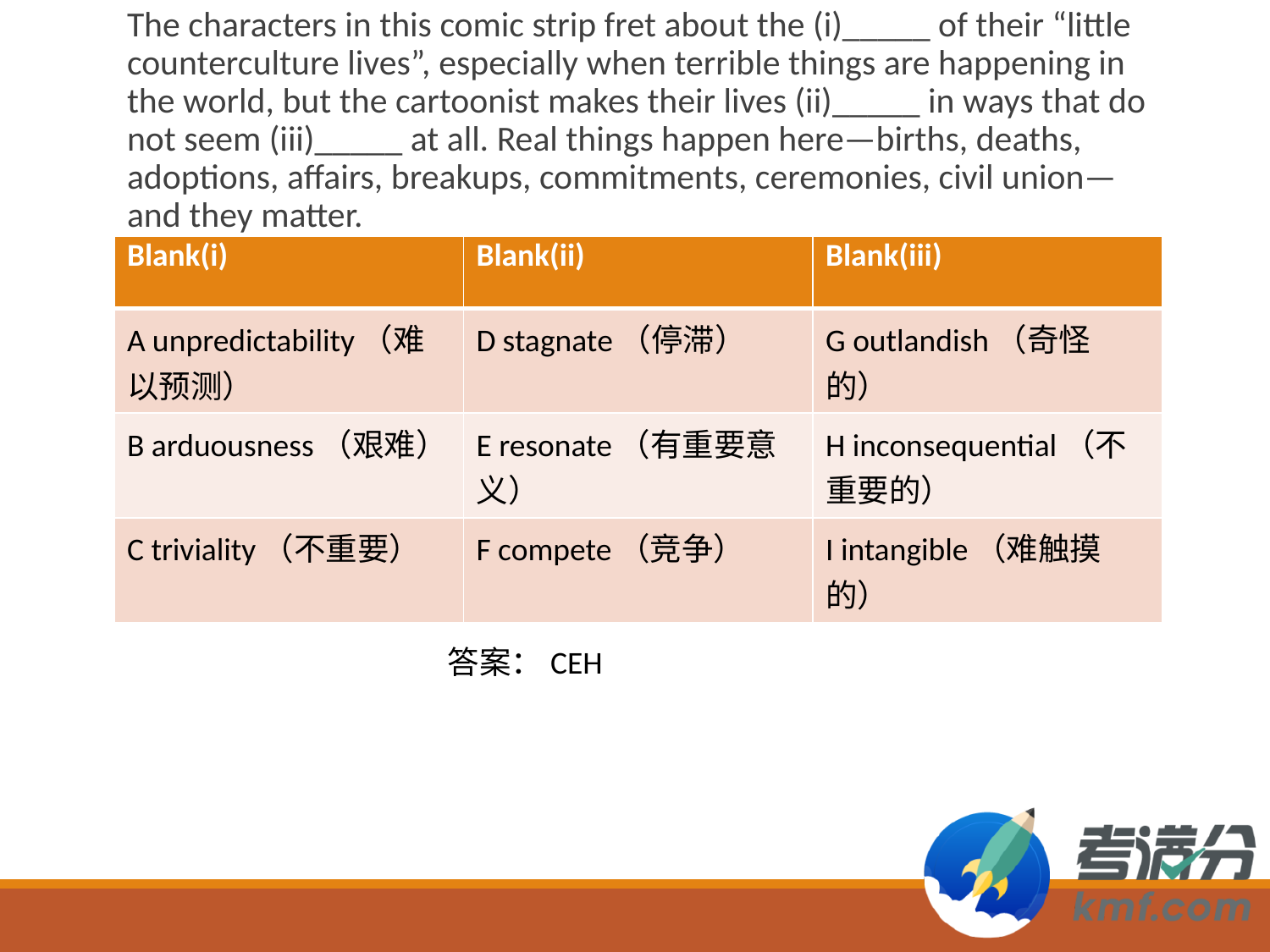

The characters in this comic strip fret about the (i)_____ of their “little counterculture lives”, especially when terrible things are happening in the world, but the cartoonist makes their lives (ii)_____ in ways that do not seem (iii)_____ at all. Real things happen here—births, deaths, adoptions, affairs, breakups, commitments, ceremonies, civil union—and they matter.
| Blank(i) | Blank(ii) | Blank(iii) |
| --- | --- | --- |
| A unpredictability（难以预测） | D stagnate（停滞） | G outlandish（奇怪的） |
| B arduousness（艰难） | E resonate（有重要意义） | H inconsequential（不重要的） |
| C triviality（不重要） | F compete（竞争） | I intangible（难触摸的） |
答案：CEH